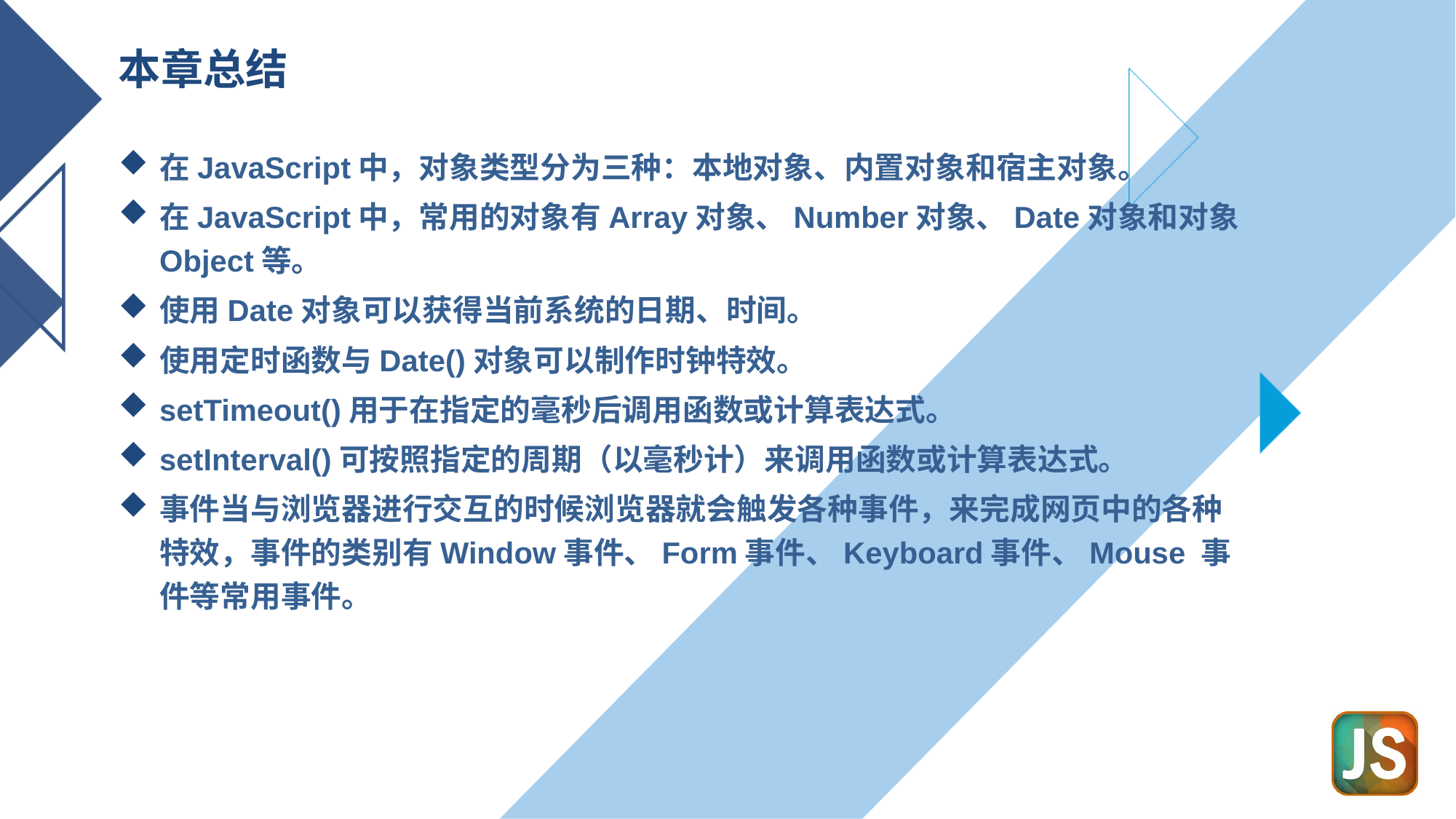

# 本章总结
在JavaScript中，对象类型分为三种：本地对象、内置对象和宿主对象。
在JavaScript中，常用的对象有Array对象、Number对象、Date对象和对象Object等。
使用Date对象可以获得当前系统的日期、时间。
使用定时函数与Date()对象可以制作时钟特效。
setTimeout()用于在指定的毫秒后调用函数或计算表达式。
setInterval()可按照指定的周期（以毫秒计）来调用函数或计算表达式。
事件当与浏览器进行交互的时候浏览器就会触发各种事件，来完成网页中的各种特效，事件的类别有Window事件、Form事件、Keyboard事件、Mouse 事件等常用事件。